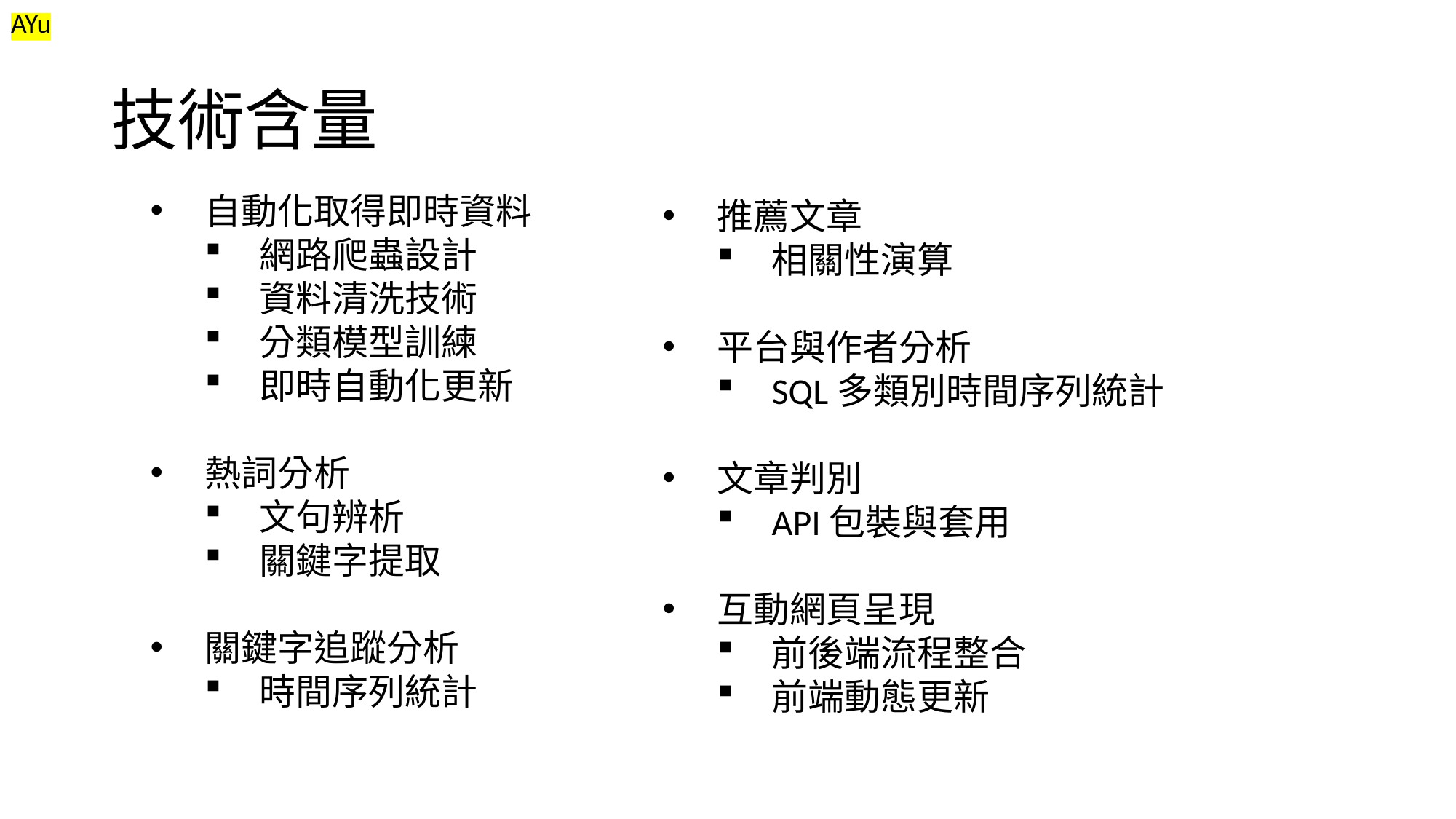

AYu
# 技術含量
自動化取得即時資料
網路爬蟲設計
資料清洗技術
分類模型訓練
即時自動化更新

熱詞分析
文句辨析
關鍵字提取

關鍵字追蹤分析
時間序列統計

推薦文章
相關性演算

平台與作者分析
SQL多類別時間序列統計

文章判別
API包裝與套用

互動網頁呈現
前後端流程整合
前端動態更新